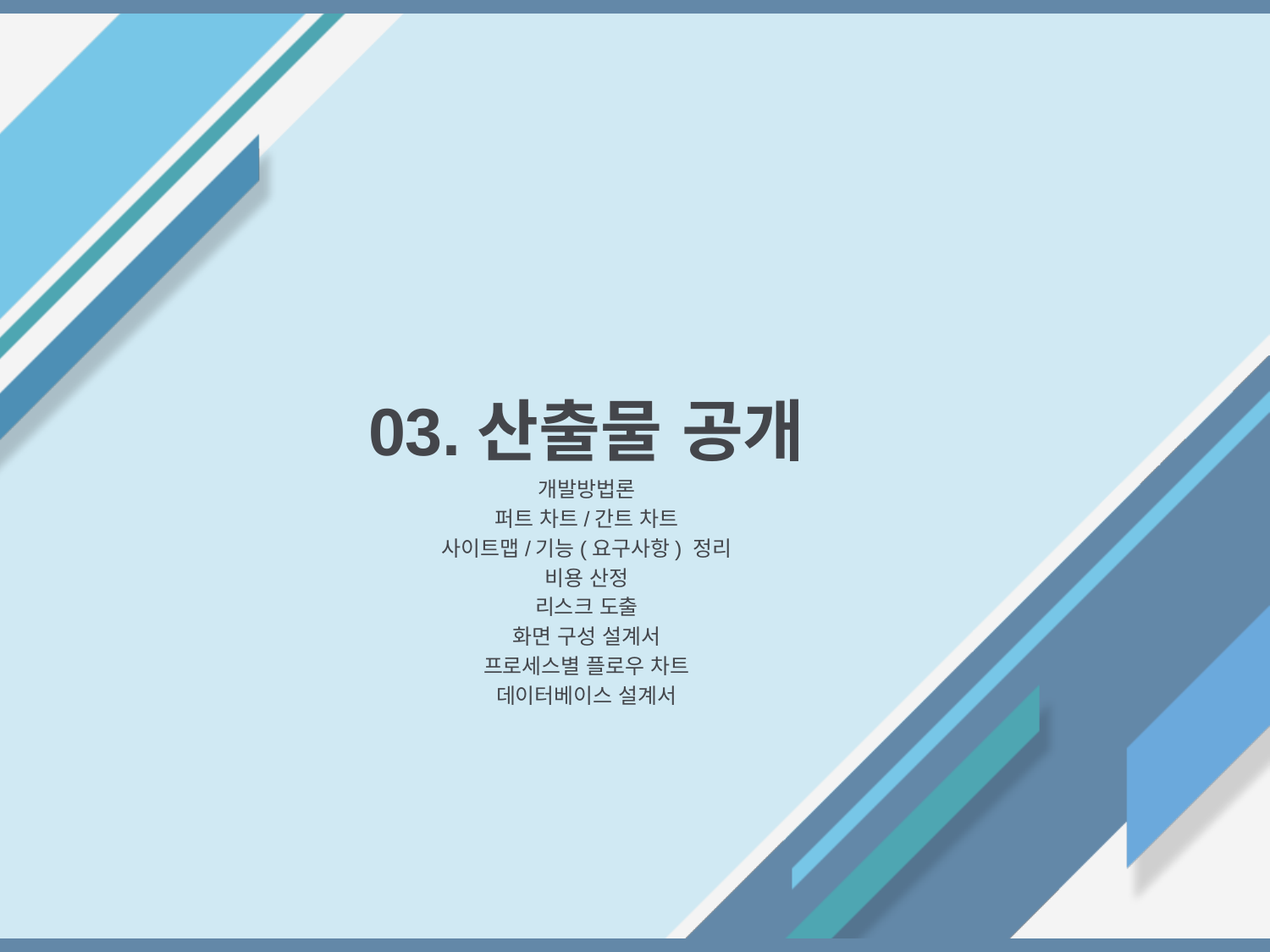

# 03.산출물 공개
개발방법론
퍼트 차트/간트 차트
사이트맵/기능(요구사항) 정리
비용 산정
리스크 도출
화면 구성 설계서
프로세스별 플로우 차트
데이터베이스 설계서